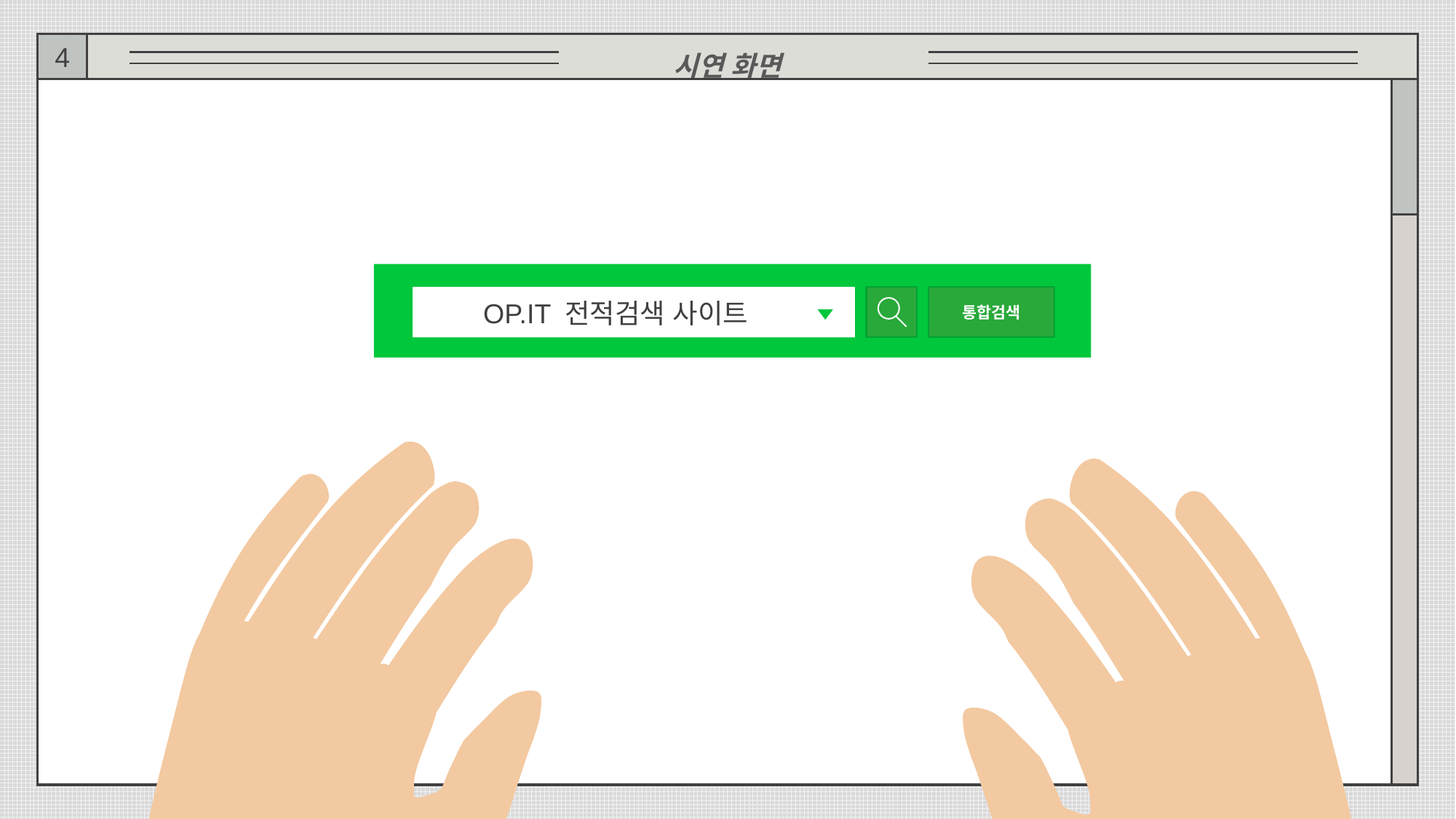

시연 화면
4

통합검색

OP.IT 전적검색 사이트

Enjoy your stylish business and campus life with BIZCAM